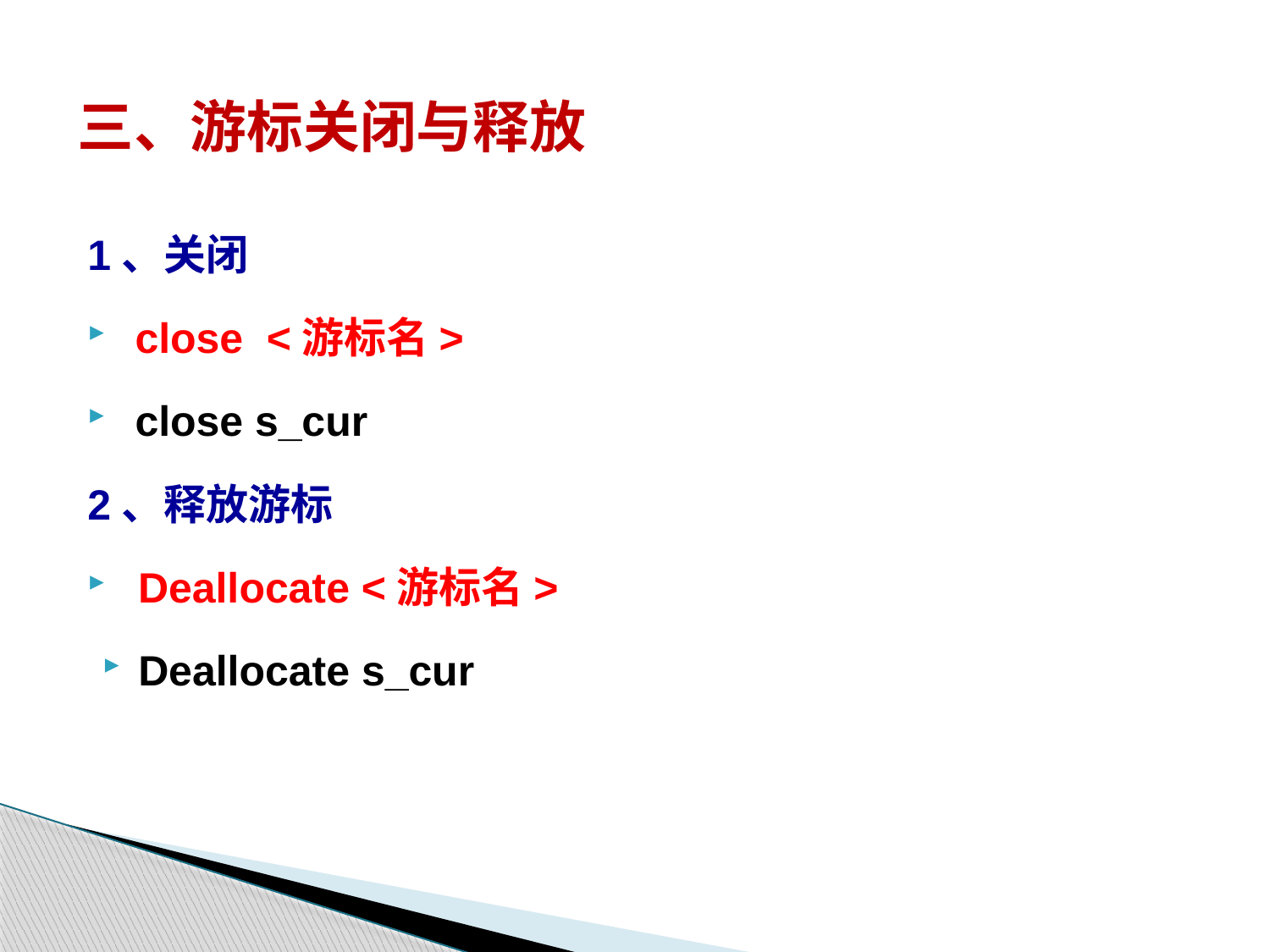

三、游标关闭与释放
1、关闭
close  <游标名>
close s_cur
2、释放游标
Deallocate <游标名>
Deallocate s_cur